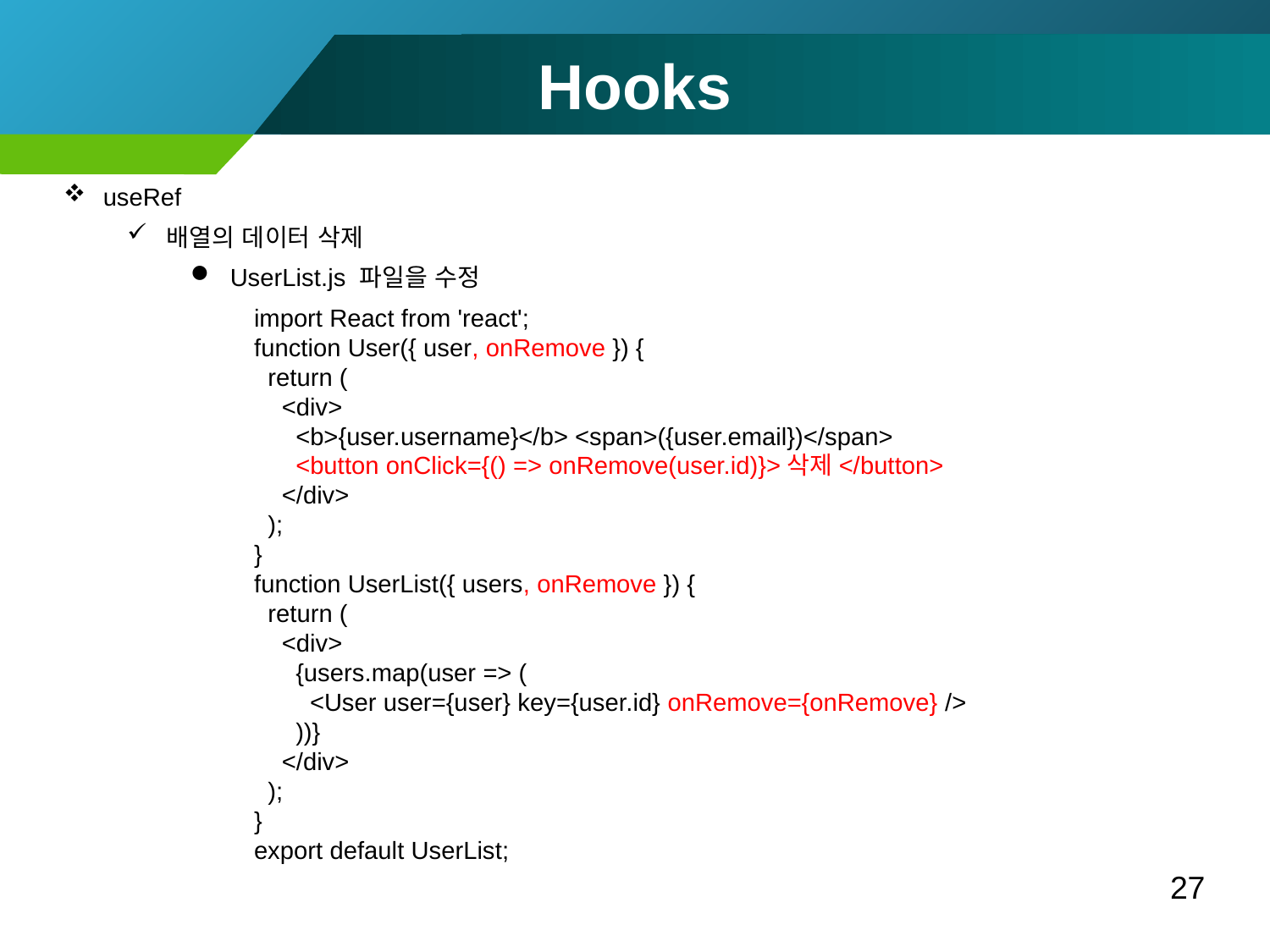

Hooks
useRef
배열의 데이터 삭제
UserList.js 파일을 수정
import React from 'react';
function User({ user, onRemove }) {
  return (
    <div>
      <b>{user.username}</b> <span>({user.email})</span>
      <button onClick={() => onRemove(user.id)}>삭제</button>
    </div>
  );
}
function UserList({ users, onRemove }) {
  return (
    <div>
      {users.map(user => (
        <User user={user} key={user.id} onRemove={onRemove} />
      ))}
    </div>
  );
}
export default UserList;
27